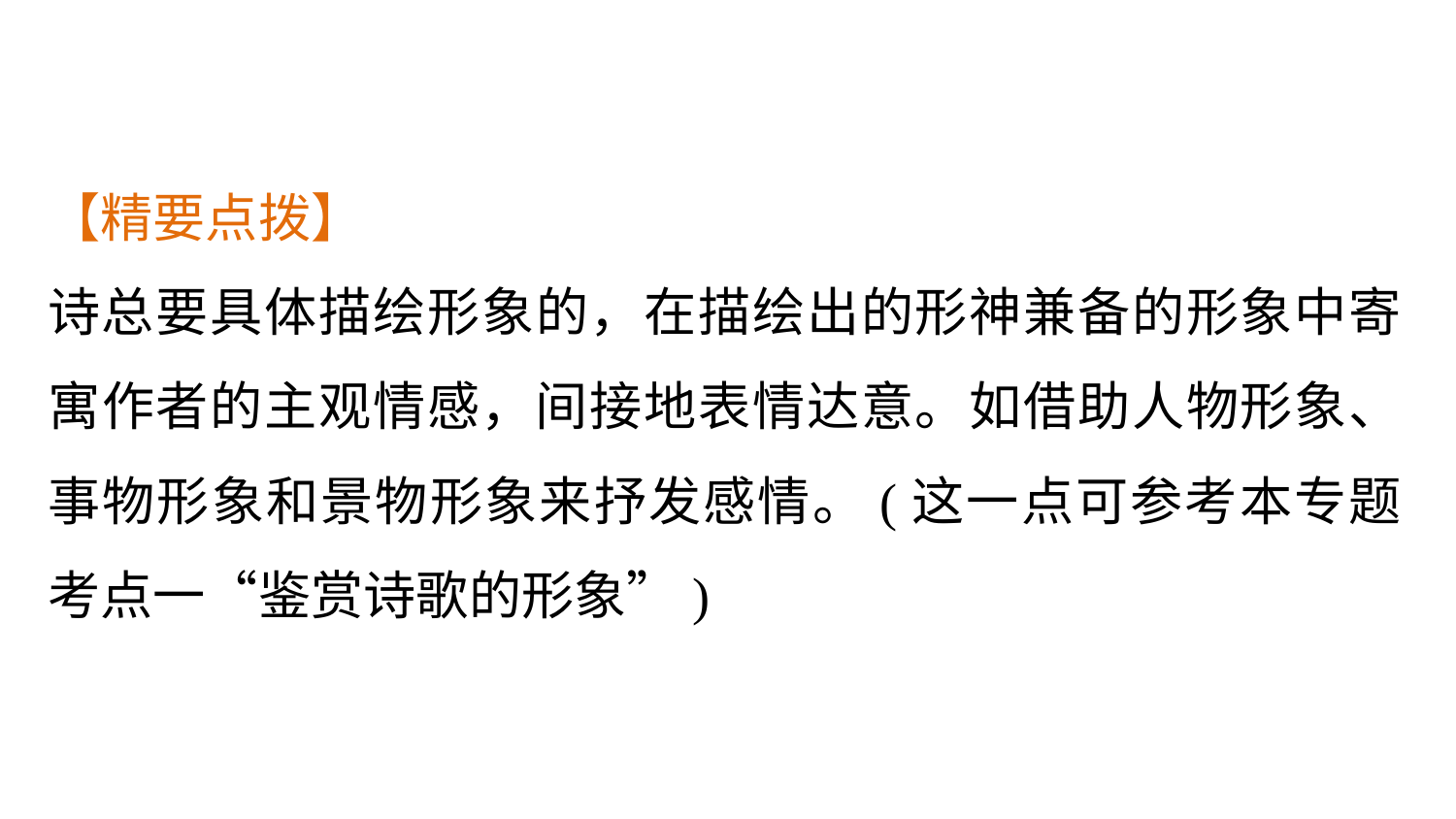

【精要点拨】
诗总要具体描绘形象的，在描绘出的形神兼备的形象中寄寓作者的主观情感，间接地表情达意。如借助人物形象、事物形象和景物形象来抒发感情。(这一点可参考本专题考点一“鉴赏诗歌的形象”)